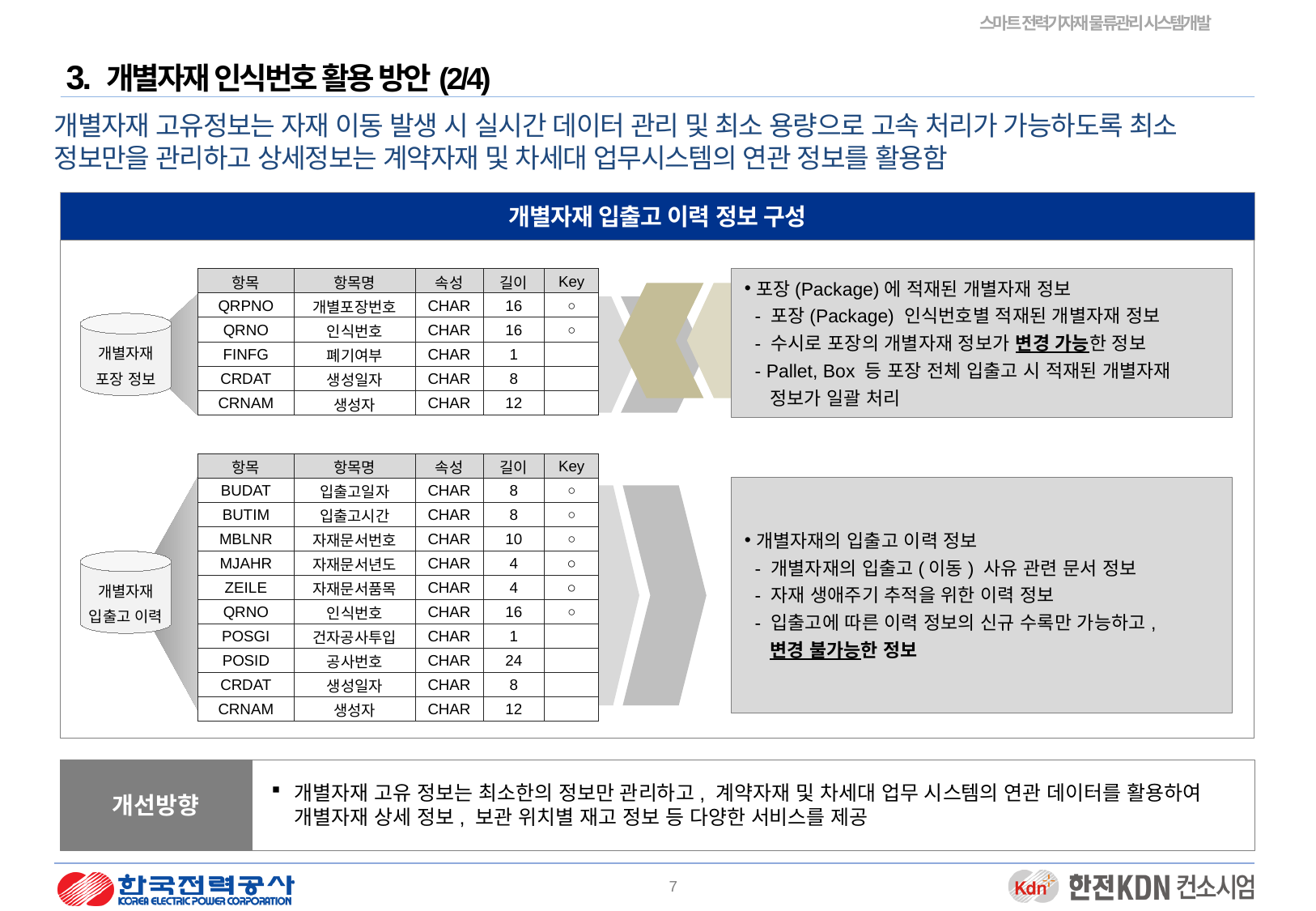

3. 개별자재 인식번호 활용 방안(2/4)
개별자재 고유정보는 자재 이동 발생 시 실시간 데이터 관리 및 최소 용량으로 고속 처리가 가능하도록 최소 정보만을 관리하고 상세정보는 계약자재 및 차세대 업무시스템의 연관 정보를 활용함
개별자재 입출고 이력 정보 구성

| 항목 | 항목명 | 속성 | 길이 | Key |
| --- | --- | --- | --- | --- |
| QRPNO | 개별포장번호 | CHAR | 16 | ○ |
| QRNO | 인식번호 | CHAR | 16 | ○ |
| FINFG | 폐기여부 | CHAR | 1 |  |
| CRDAT | 생성일자 | CHAR | 8 |  |
| CRNAM | 생성자 | CHAR | 12 |  |
포장(Package)에 적재된 개별자재 정보
  - 포장(Package) 인식번호별 적재된 개별자재 정보
  - 수시로 포장의 개별자재 정보가 변경 가능한 정보
  - Pallet, Box 등 포장 전체 입출고 시 적재된 개별자재
    정보가 일괄 처리

개별자재
포장 정보

| 항목 | 항목명 | 속성 | 길이 | Key |
| --- | --- | --- | --- | --- |
| BUDAT | 입출고일자 | CHAR | 8 | ○ |
| BUTIM | 입출고시간 | CHAR | 8 | ○ |
| MBLNR | 자재문서번호 | CHAR | 10 | ○ |
| MJAHR | 자재문서년도 | CHAR | 4 | ○ |
| ZEILE | 자재문서품목 | CHAR | 4 | ○ |
| QRNO | 인식번호 | CHAR | 16 | ○ |
| POSGI | 건자공사투입 | CHAR | 1 |  |
| POSID | 공사번호 | CHAR | 24 |  |
| CRDAT | 생성일자 | CHAR | 8 |  |
| CRNAM | 생성자 | CHAR | 12 |  |
개별자재의 입출고 이력 정보
  - 개별자재의 입출고(이동) 사유 관련 문서 정보
  - 자재 생애주기 추적을 위한 이력 정보
  - 입출고에 따른 이력 정보의 신규 수록만 가능하고,
    변경 불가능한 정보

개별자재
입출고 이력

개선방향
개별자재 고유 정보는 최소한의 정보만 관리하고, 계약자재 및 차세대 업무 시스템의 연관 데이터를 활용하여 개별자재 상세 정보, 보관 위치별 재고 정보 등 다양한 서비스를 제공